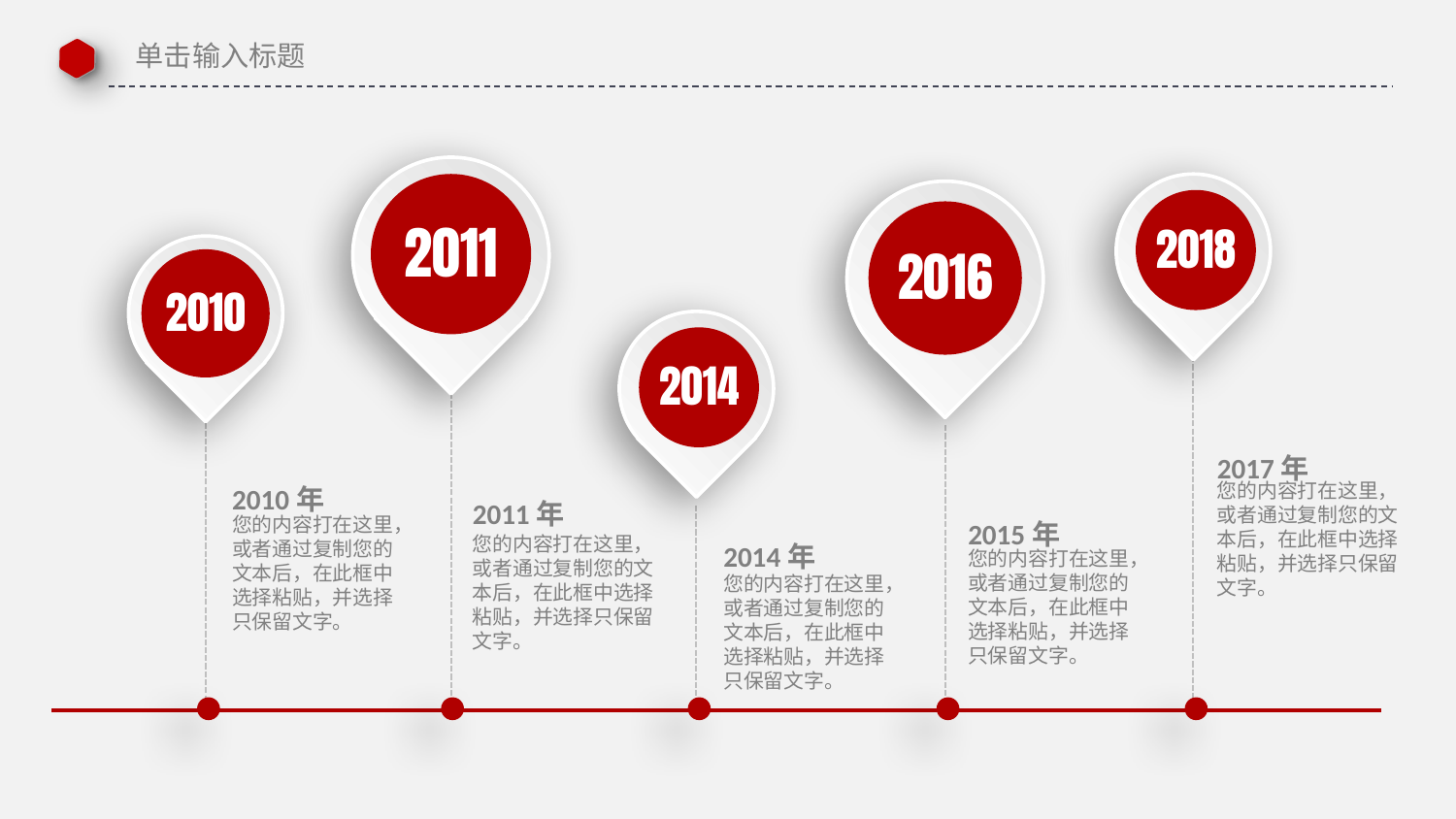

2011

2018

2016

2010

2014
2017年
2010年
您的内容打在这里，或者通过复制您的文本后，在此框中选择粘贴，并选择只保留文字。
2011年
2015年
您的内容打在这里，或者通过复制您的文本后，在此框中选择粘贴，并选择只保留文字。
您的内容打在这里，或者通过复制您的文本后，在此框中选择粘贴，并选择只保留文字。
2014年
您的内容打在这里，或者通过复制您的文本后，在此框中选择粘贴，并选择只保留文字。
您的内容打在这里，或者通过复制您的文本后，在此框中选择粘贴，并选择只保留文字。